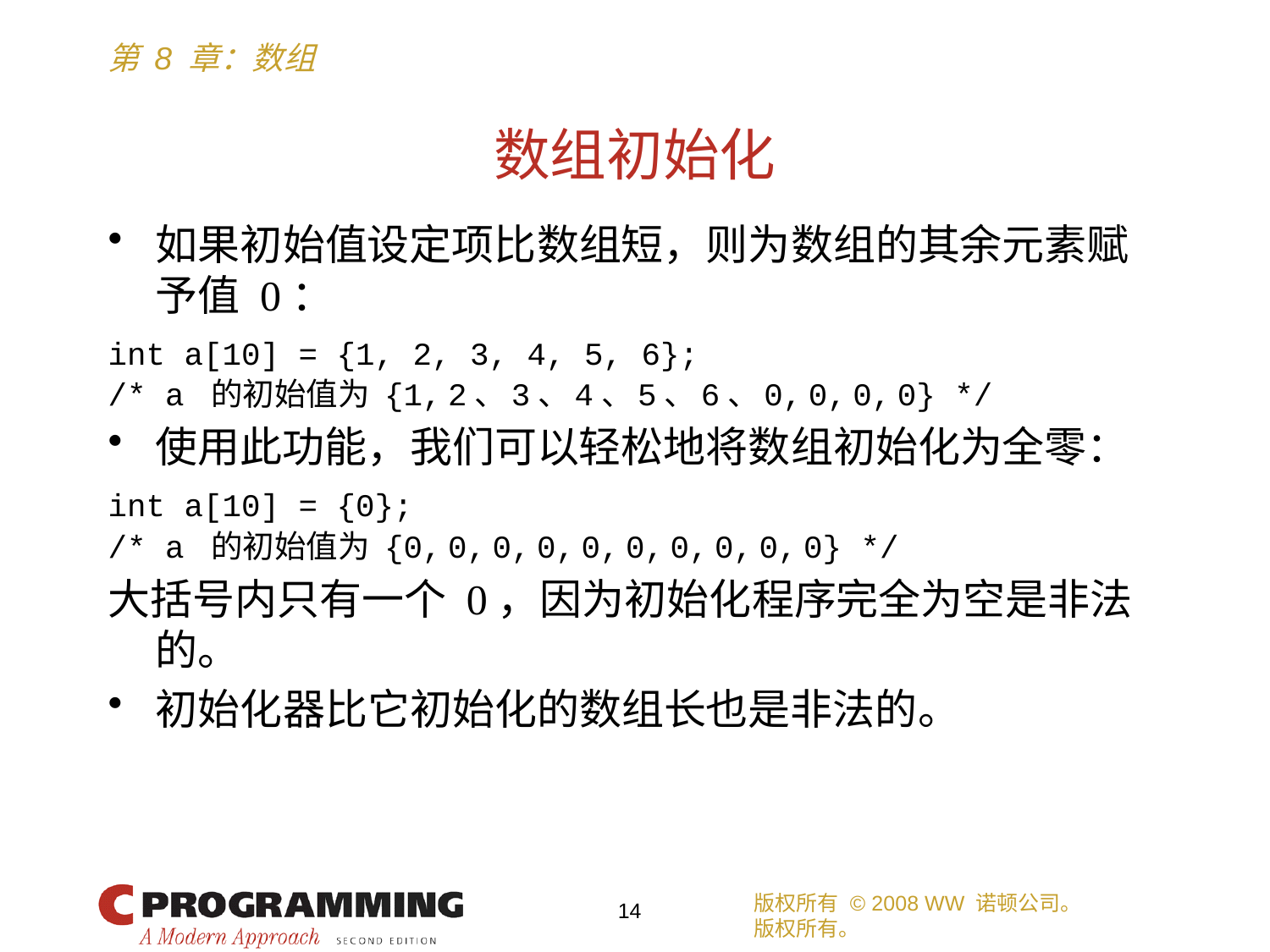

# 数组初始化
如果初始值设定项比数组短，则为数组的其余元素赋予值 0：
int a[10] = {1, 2, 3, 4, 5, 6};
/* a 的初始值为 {1, 2、 3、 4、 5、 6、 0, 0, 0, 0} */
使用此功能，我们可以轻松地将数组初始化为全零：
int a[10] = {0};
/* a 的初始值为 {0, 0, 0, 0, 0, 0, 0, 0, 0, 0} */
大括号内只有一个 0，因为初始化程序完全为空是非法的。
初始化器比它初始化的数组长也是非法的。
版权所有 © 2008 WW 诺顿公司。
版权所有。
14